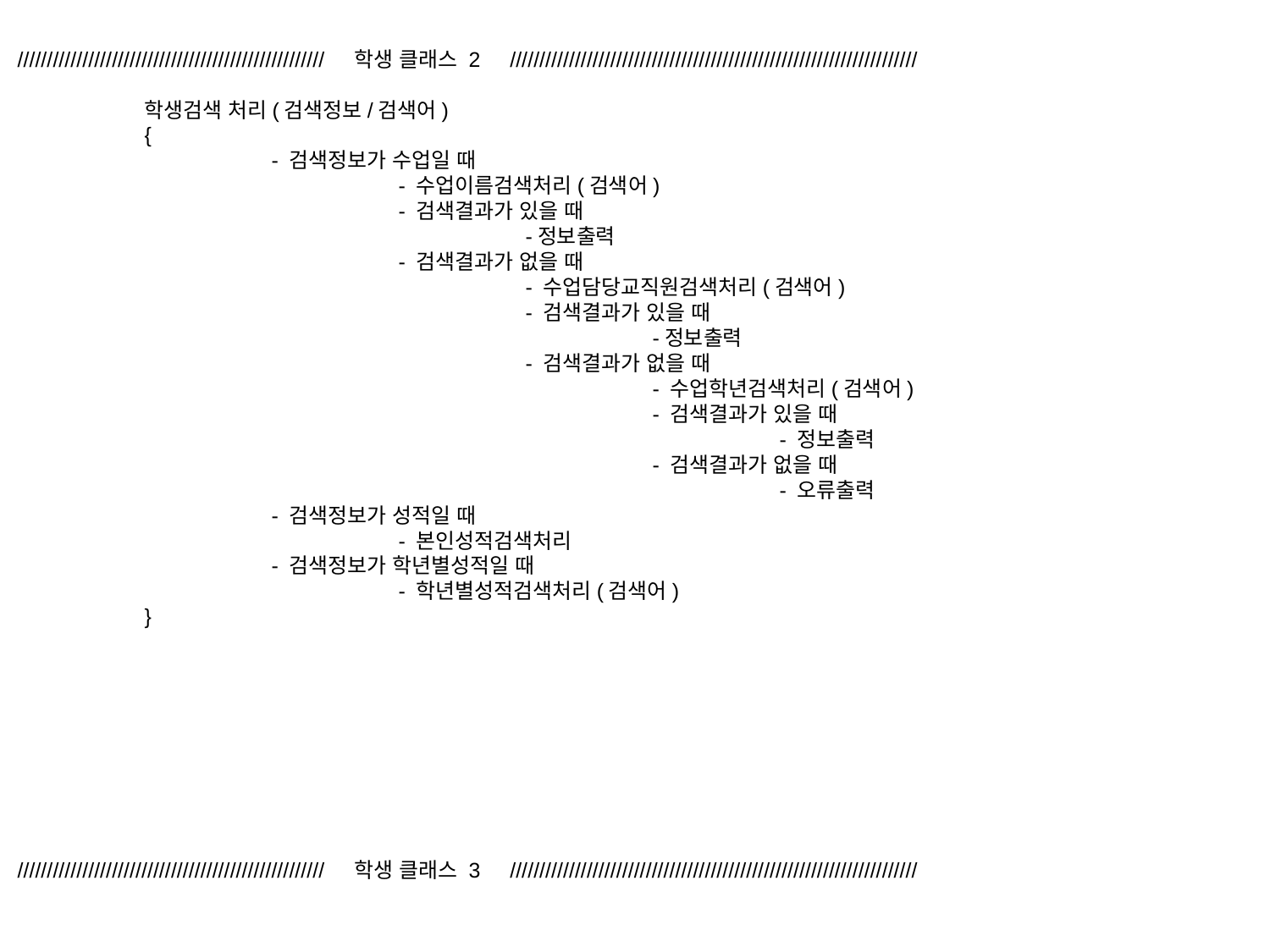

////////////////////////////////////////////////////    학생 클래스 2     /////////////////////////////////////////////////////////////////////

 	학생검색 처리(검색정보/검색어)
	{
		- 검색정보가 수업일 때
			- 수업이름검색처리(검색어)
			- 검색결과가 있을 때
				-정보출력
			- 검색결과가 없을 때
				- 수업담당교직원검색처리(검색어)
				- 검색결과가 있을 때
					-정보출력
				- 검색결과가 없을 때
					- 수업학년검색처리(검색어)
					- 검색결과가 있을 때
						- 정보출력
					- 검색결과가 없을 때
						- 오류출력
		- 검색정보가 성적일 때
			- 본인성적검색처리
		- 검색정보가 학년별성적일 때
			- 학년별성적검색처리(검색어)
	}

////////////////////////////////////////////////////    학생 클래스 3     /////////////////////////////////////////////////////////////////////